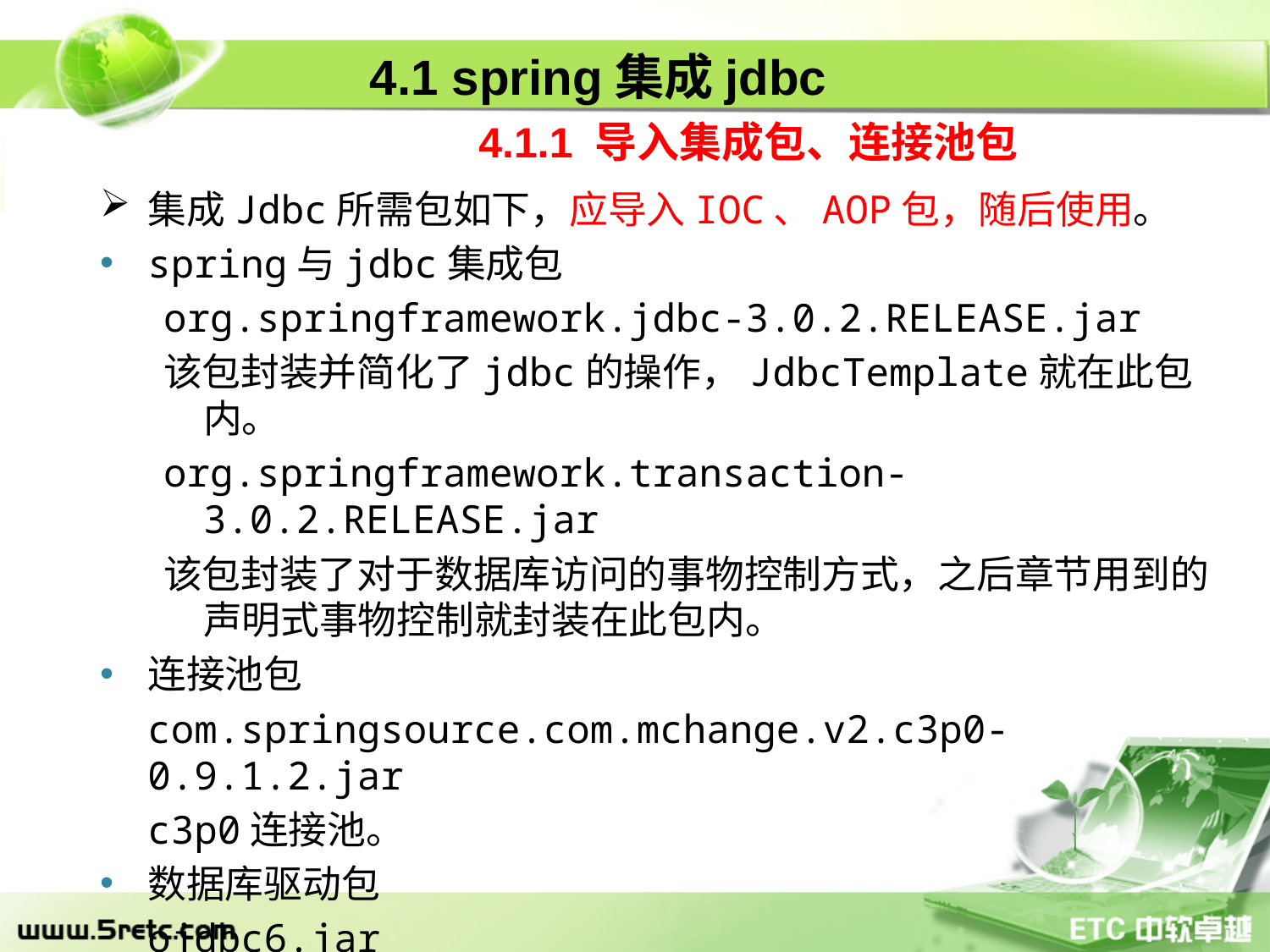

4.1 spring集成jdbc

4.1.1 导入集成包、连接池包
集成Jdbc所需包如下，应导入IOC、AOP包，随后使用。
spring与jdbc集成包
org.springframework.jdbc-3.0.2.RELEASE.jar
该包封装并简化了jdbc的操作，JdbcTemplate就在此包内。
org.springframework.transaction-3.0.2.RELEASE.jar
该包封装了对于数据库访问的事物控制方式，之后章节用到的声明式事物控制就封装在此包内。
连接池包
	com.springsource.com.mchange.v2.c3p0-0.9.1.2.jar
	c3p0连接池。
数据库驱动包
	ojdbc6.jar